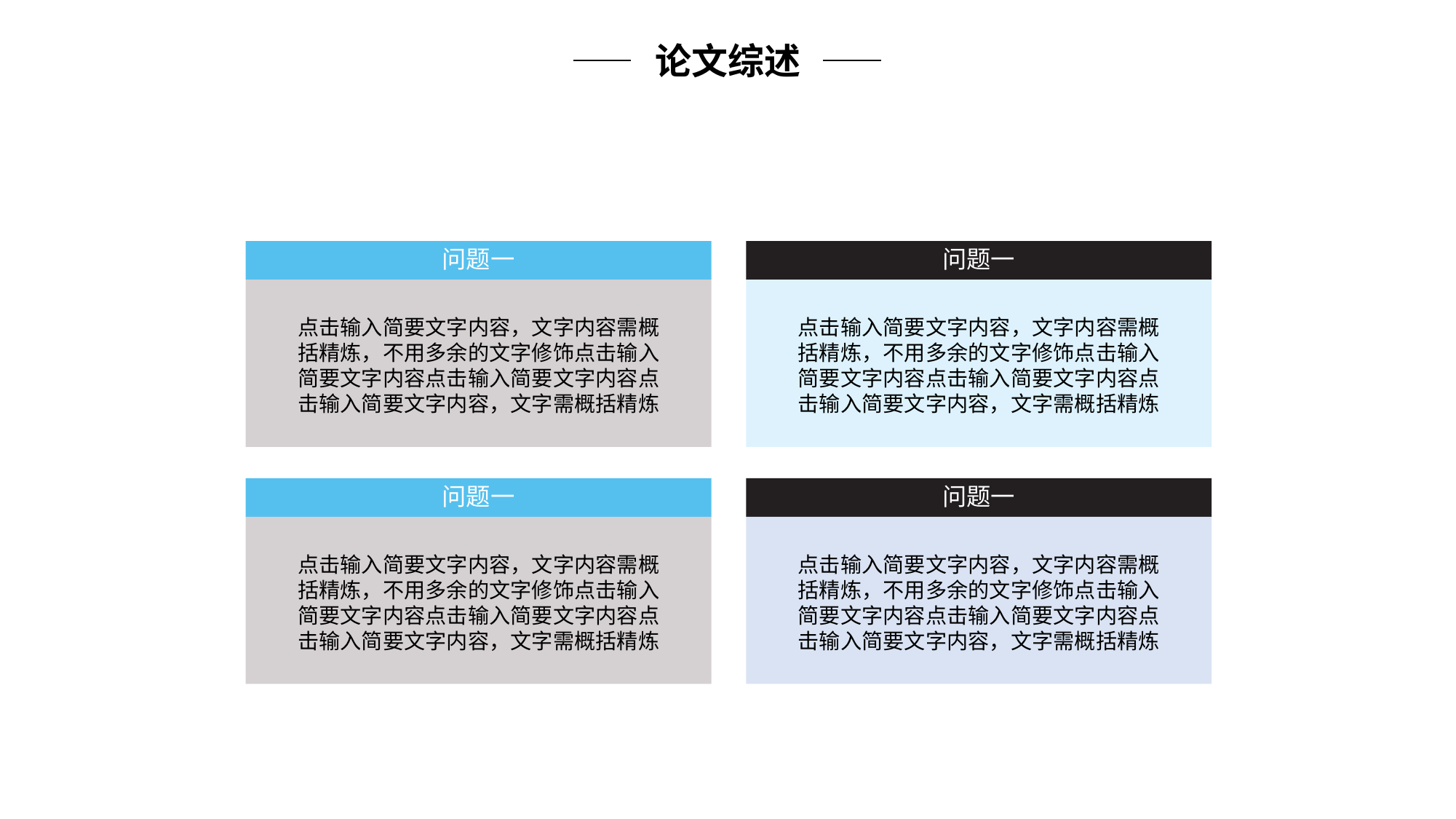

论文综述
问题一
问题一

点击输入简要文字内容，文字内容需概括精炼，不用多余的文字修饰点击输入简要文字内容点击输入简要文字内容点击输入简要文字内容，文字需概括精炼
点击输入简要文字内容，文字内容需概括精炼，不用多余的文字修饰点击输入简要文字内容点击输入简要文字内容点击输入简要文字内容，文字需概括精炼
问题一
问题一

点击输入简要文字内容，文字内容需概括精炼，不用多余的文字修饰点击输入简要文字内容点击输入简要文字内容点击输入简要文字内容，文字需概括精炼
点击输入简要文字内容，文字内容需概括精炼，不用多余的文字修饰点击输入简要文字内容点击输入简要文字内容点击输入简要文字内容，文字需概括精炼